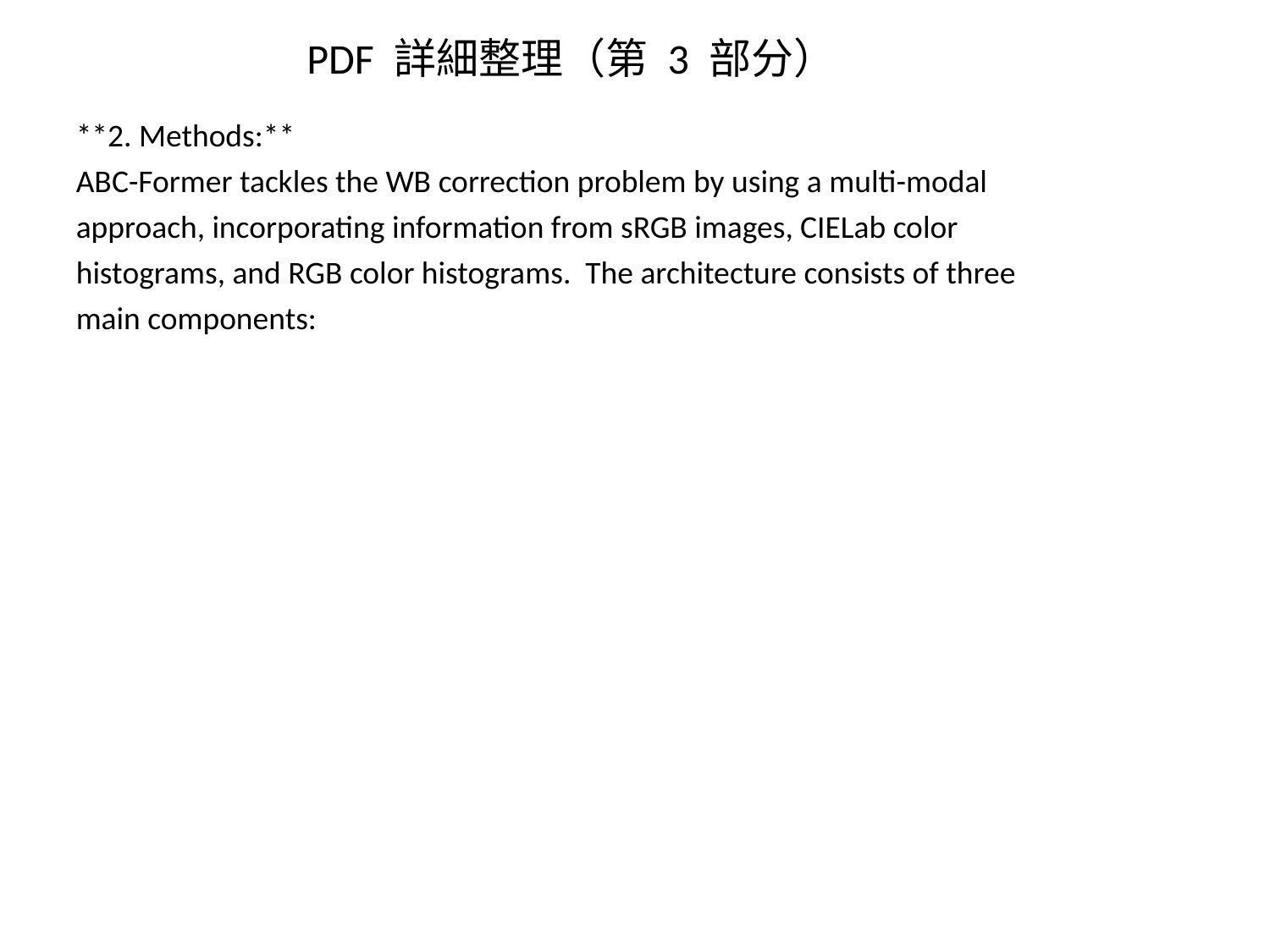

PDF 詳細整理（第 3 部分）

**2. Methods:**
ABC-Former tackles the WB correction problem by using a multi-modal approach, incorporating information from sRGB images, CIELab color histograms, and RGB color histograms.  The architecture consists of three main components: